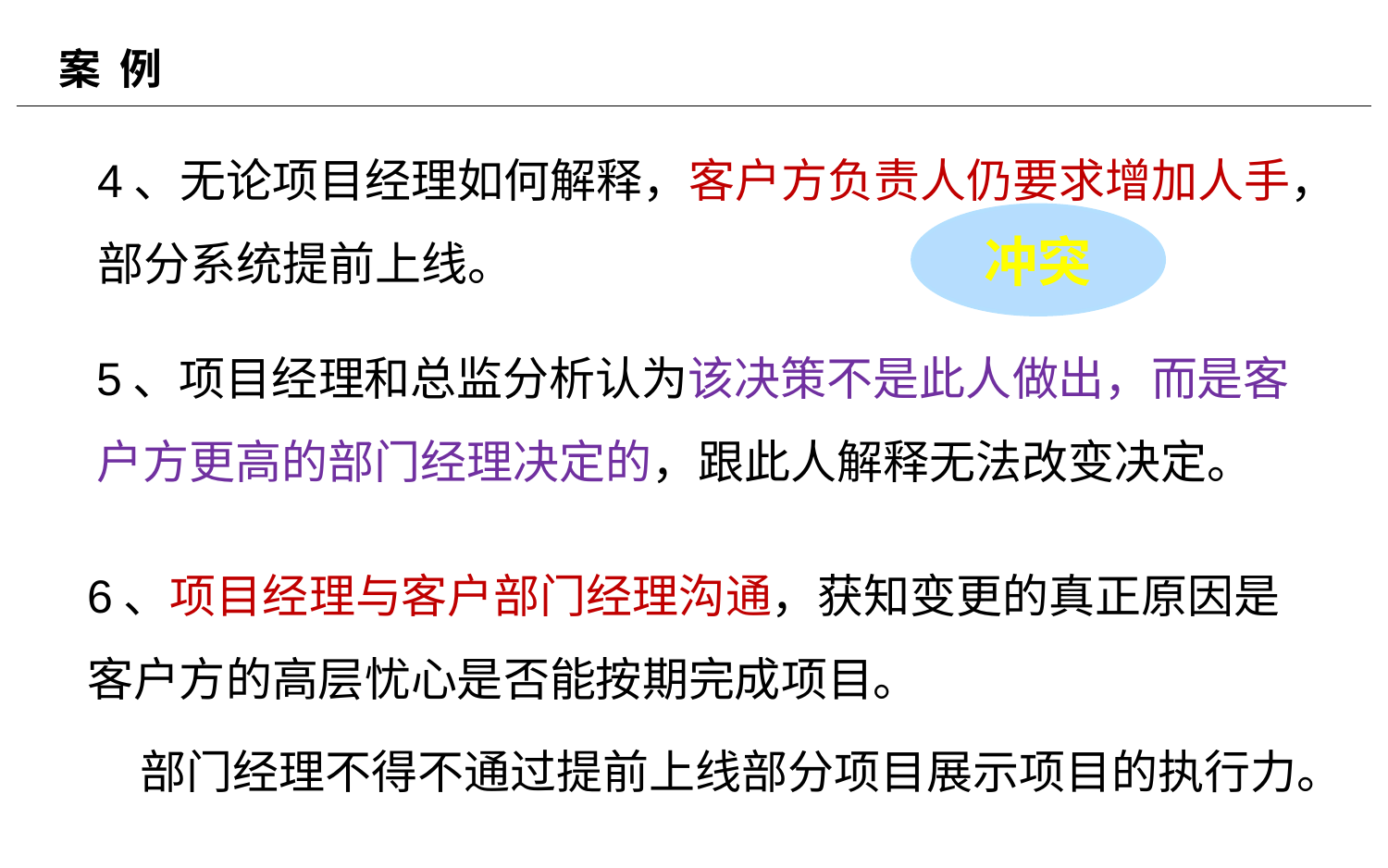

# 案  例
4、无论项目经理如何解释，客户方负责人仍要求增加人手，部分系统提前上线。
冲突
5、项目经理和总监分析认为该决策不是此人做出，而是客户方更高的部门经理决定的，跟此人解释无法改变决定。
6、项目经理与客户部门经理沟通，获知变更的真正原因是客户方的高层忧心是否能按期完成项目。
    部门经理不得不通过提前上线部分项目展示项目的执行力。